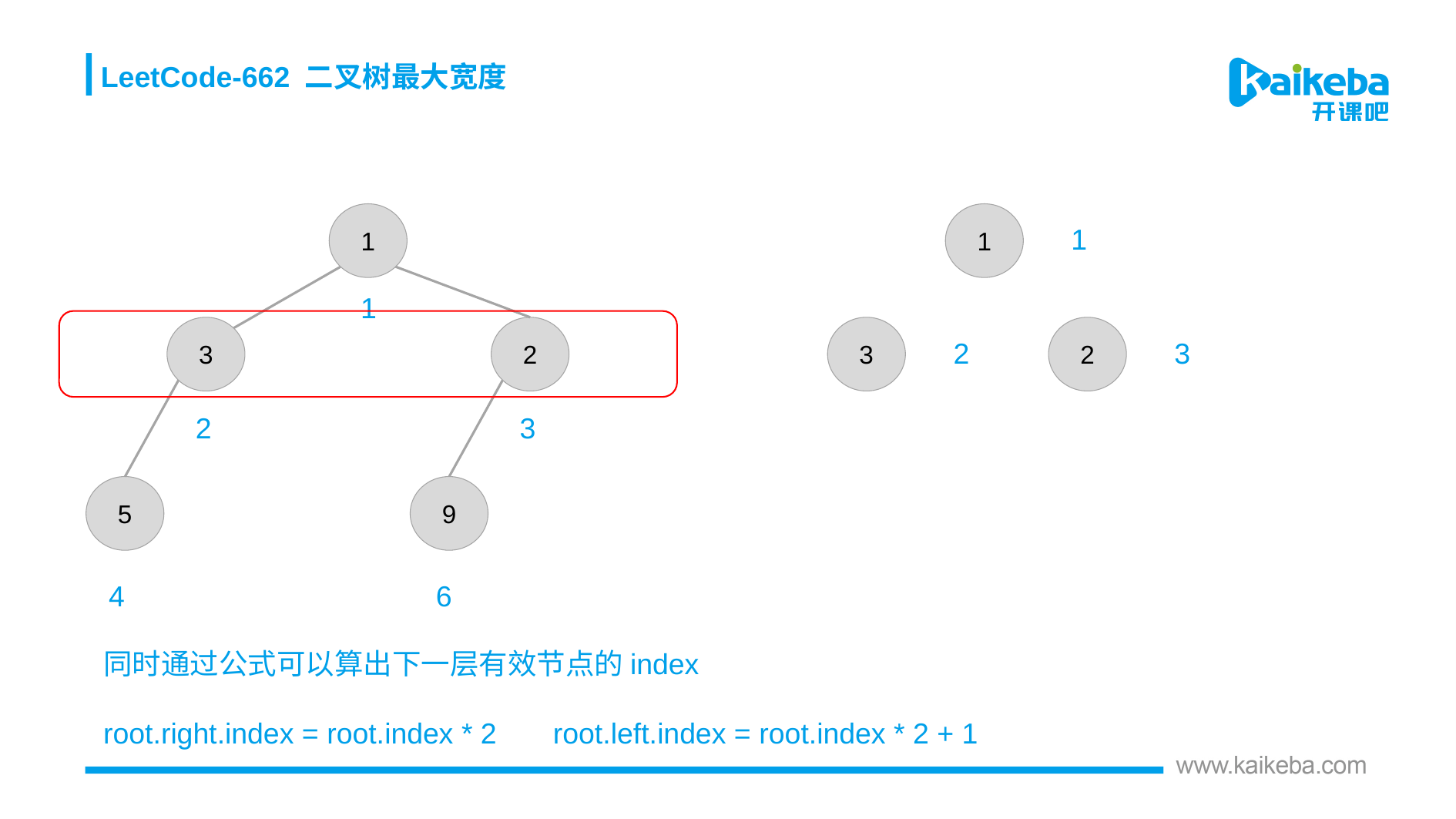

LeetCode-662 二叉树最大宽度
1
1
1
1

3
2
3
2
2
3
2
3
5
9
6
4
同时通过公式可以算出下一层有效节点的index

root.right.index = root.index * 2       root.left.index = root.index * 2 + 1